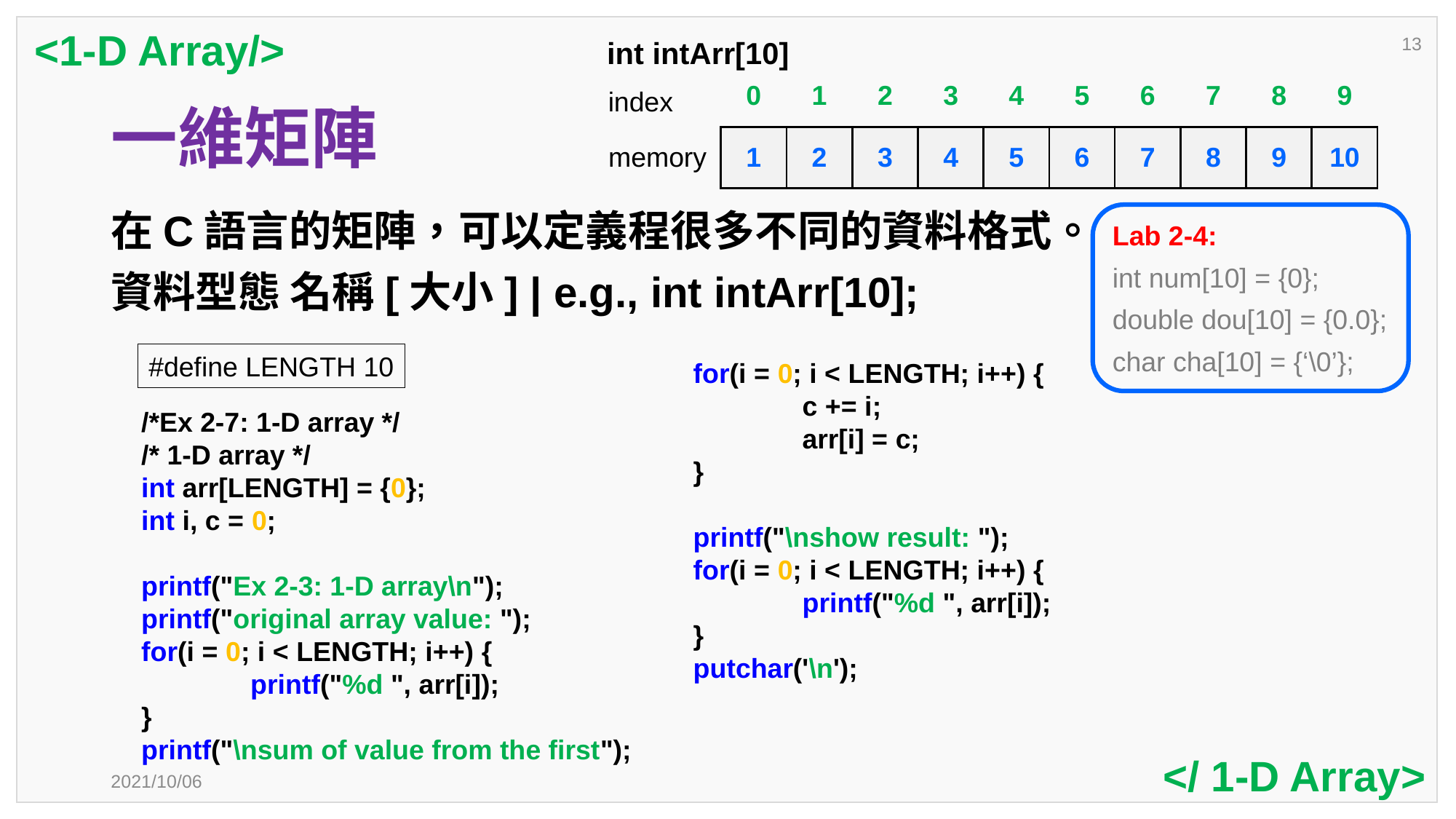

<1-D Array/>
13
int intArr[10]
| 0 | 1 | 2 | 3 | 4 | 5 | 6 | 7 | 8 | 9 |
| --- | --- | --- | --- | --- | --- | --- | --- | --- | --- |
index
# 一維矩陣
| 1 | 2 | 3 | 4 | 5 | 6 | 7 | 8 | 9 | 10 |
| --- | --- | --- | --- | --- | --- | --- | --- | --- | --- |
memory
在C語言的矩陣，可以定義程很多不同的資料格式。
資料型態 名稱[大小] | e.g., int intArr[10];
Lab 2-4:
int num[10] = {0};
double dou[10] = {0.0};
char cha[10] = {‘\0’};
#define LENGTH 10
for(i = 0; i < LENGTH; i++) {
	c += i;
	arr[i] = c;
}
printf("\nshow result: ");
for(i = 0; i < LENGTH; i++) {
	printf("%d ", arr[i]);
}
putchar('\n');
/*Ex 2-7: 1-D array */
/* 1-D array */
int arr[LENGTH] = {0};
int i, c = 0;
printf("Ex 2-3: 1-D array\n");
printf("original array value: ");
for(i = 0; i < LENGTH; i++) {
	printf("%d ", arr[i]);
}
printf("\nsum of value from the first");
</ 1-D Array>
2021/10/06